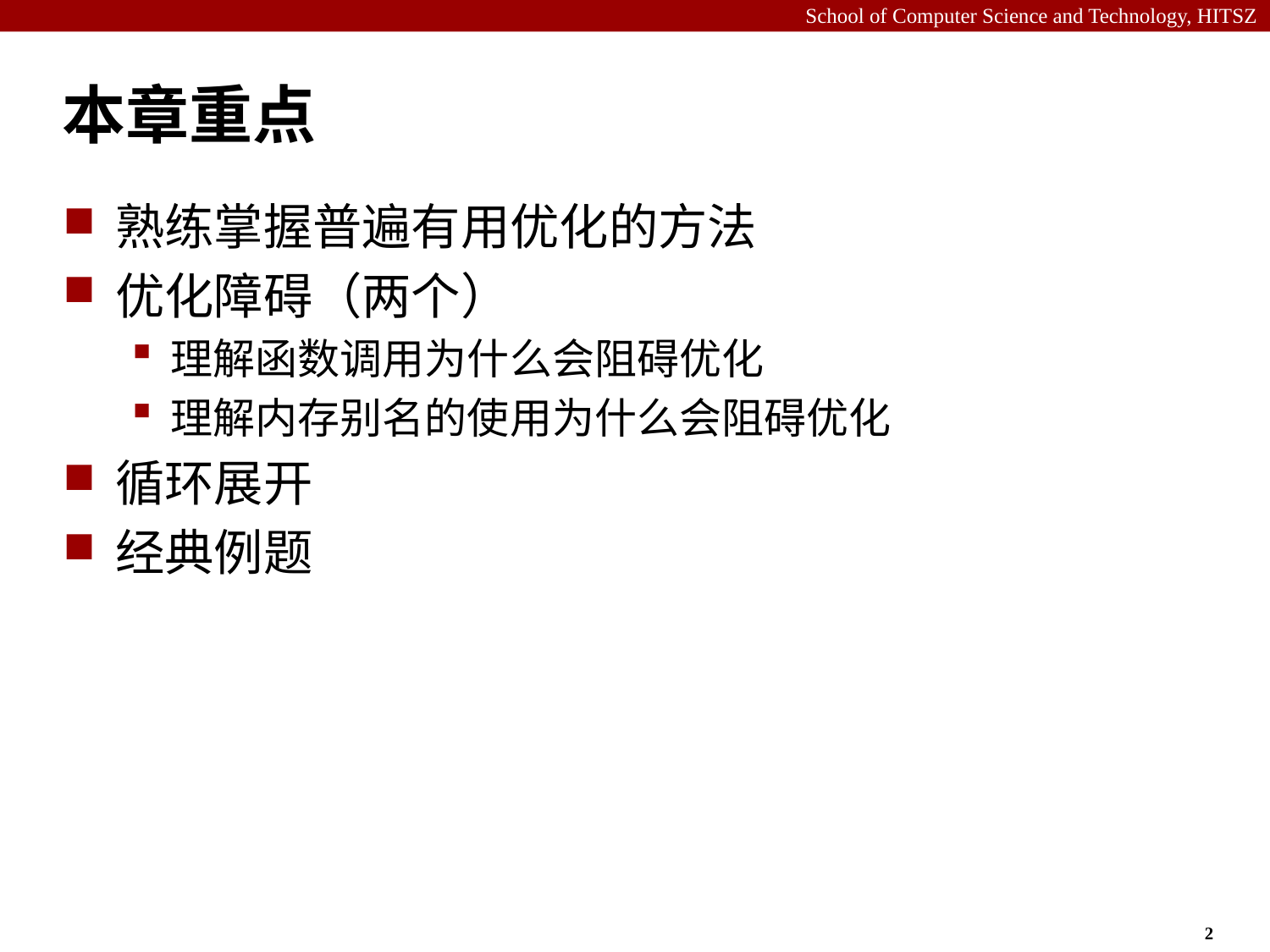

# 本章重点
熟练掌握普遍有用优化的方法
优化障碍（两个）
理解函数调用为什么会阻碍优化
理解内存别名的使用为什么会阻碍优化
循环展开
经典例题